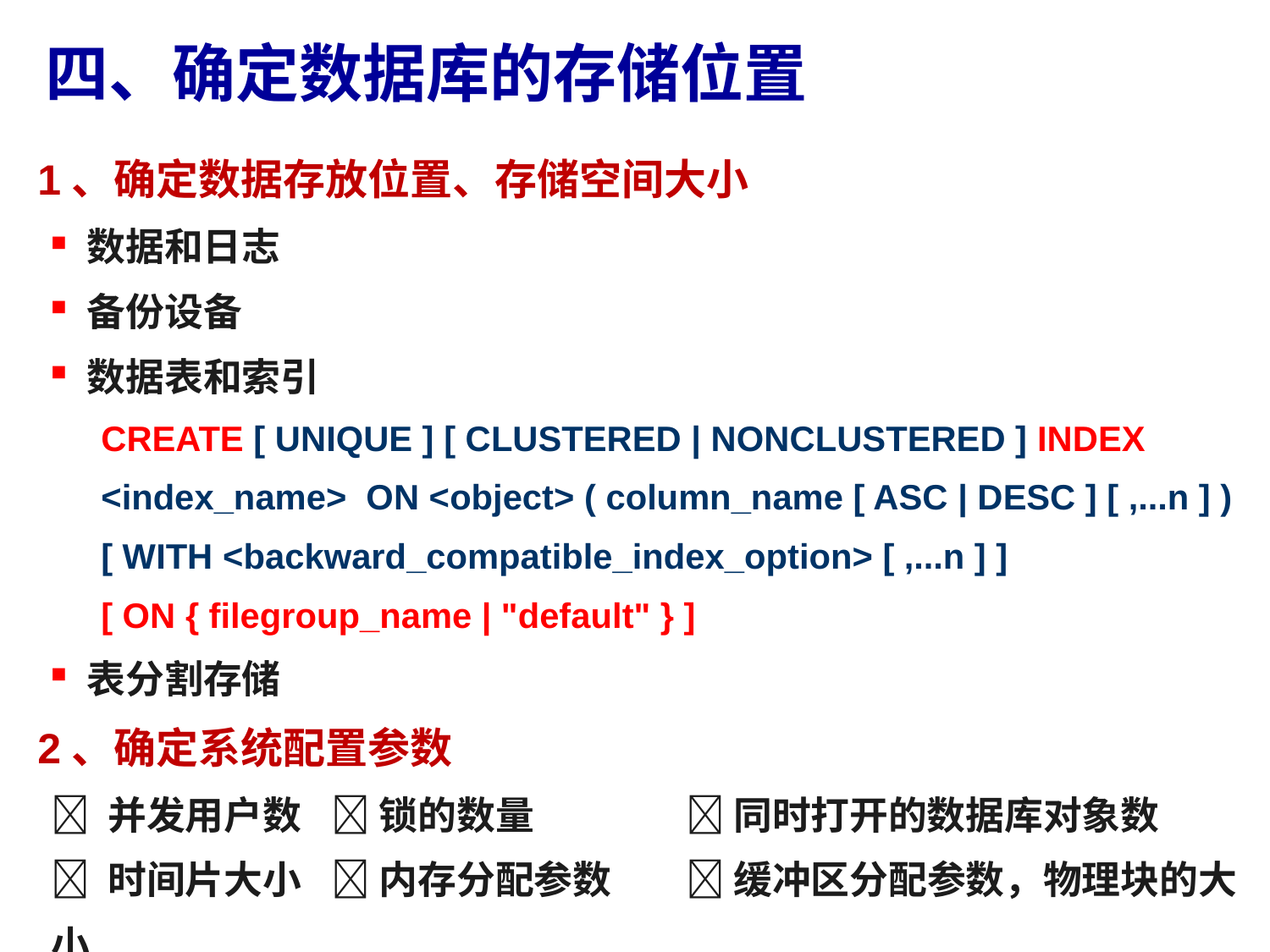

# 四、确定数据库的存储位置
1、确定数据存放位置、存储空间大小
数据和日志
备份设备
数据表和索引
CREATE [ UNIQUE ] [ CLUSTERED | NONCLUSTERED ] INDEX <index_name>  ON <object> ( column_name [ ASC | DESC ] [ ,...n ] ) [ WITH <backward_compatible_index_option> [ ,...n ] ]
[ ON { filegroup_name | "default" } ]
表分割存储
2、确定系统配置参数
⋅ 并发用户数	   ⋅ 锁的数量	    	⋅ 同时打开的数据库对象数
⋅ 时间片大小	   ⋅ 内存分配参数	⋅ 缓冲区分配参数，物理块的大小